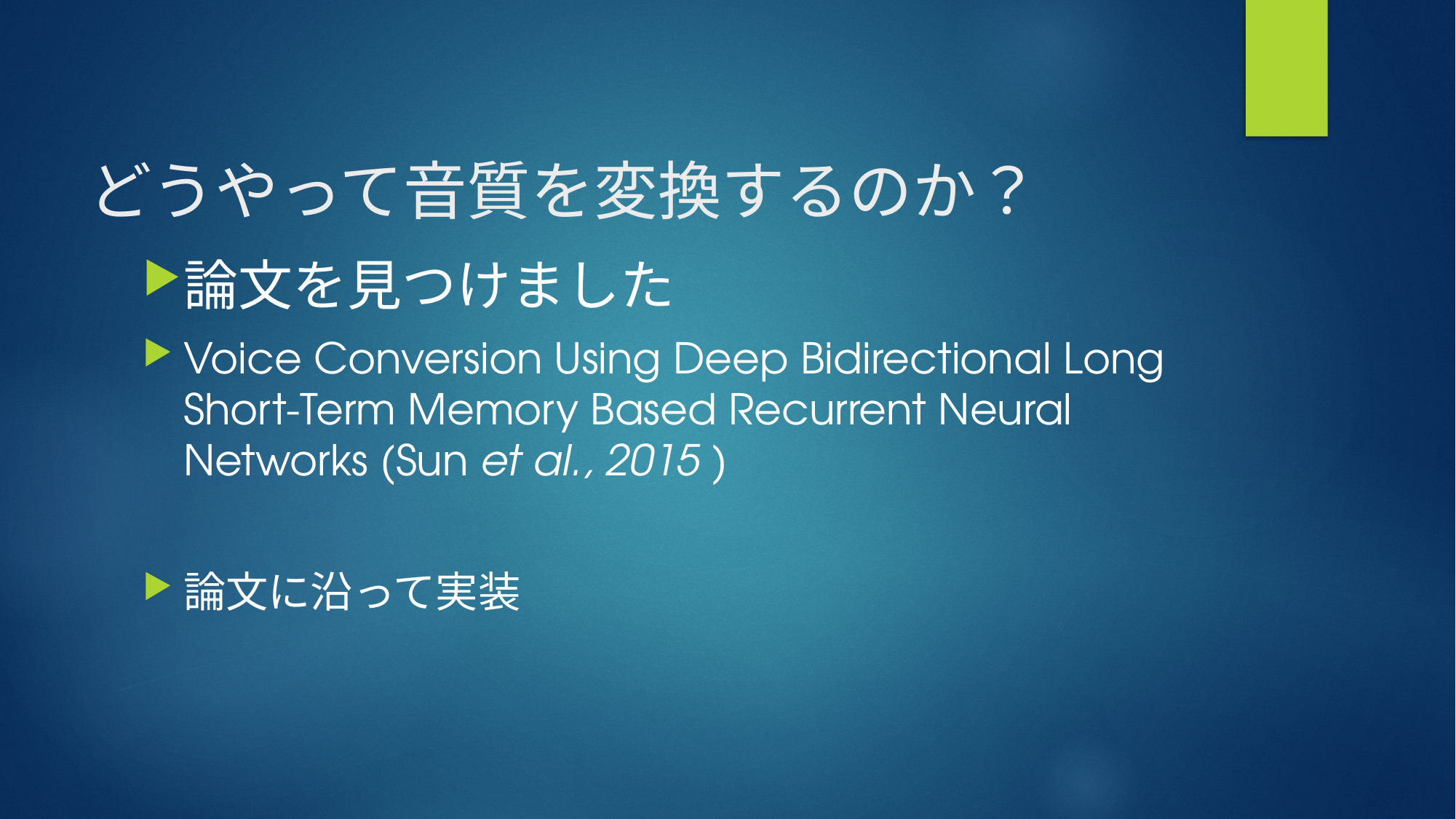

# どうやって音質を変換するのか？
論文を見つけました
Voice Conversion Using Deep Bidirectional Long Short-Term Memory Based Recurrent Neural Networks (Sun et al., 2015 )

論文に沿って実装